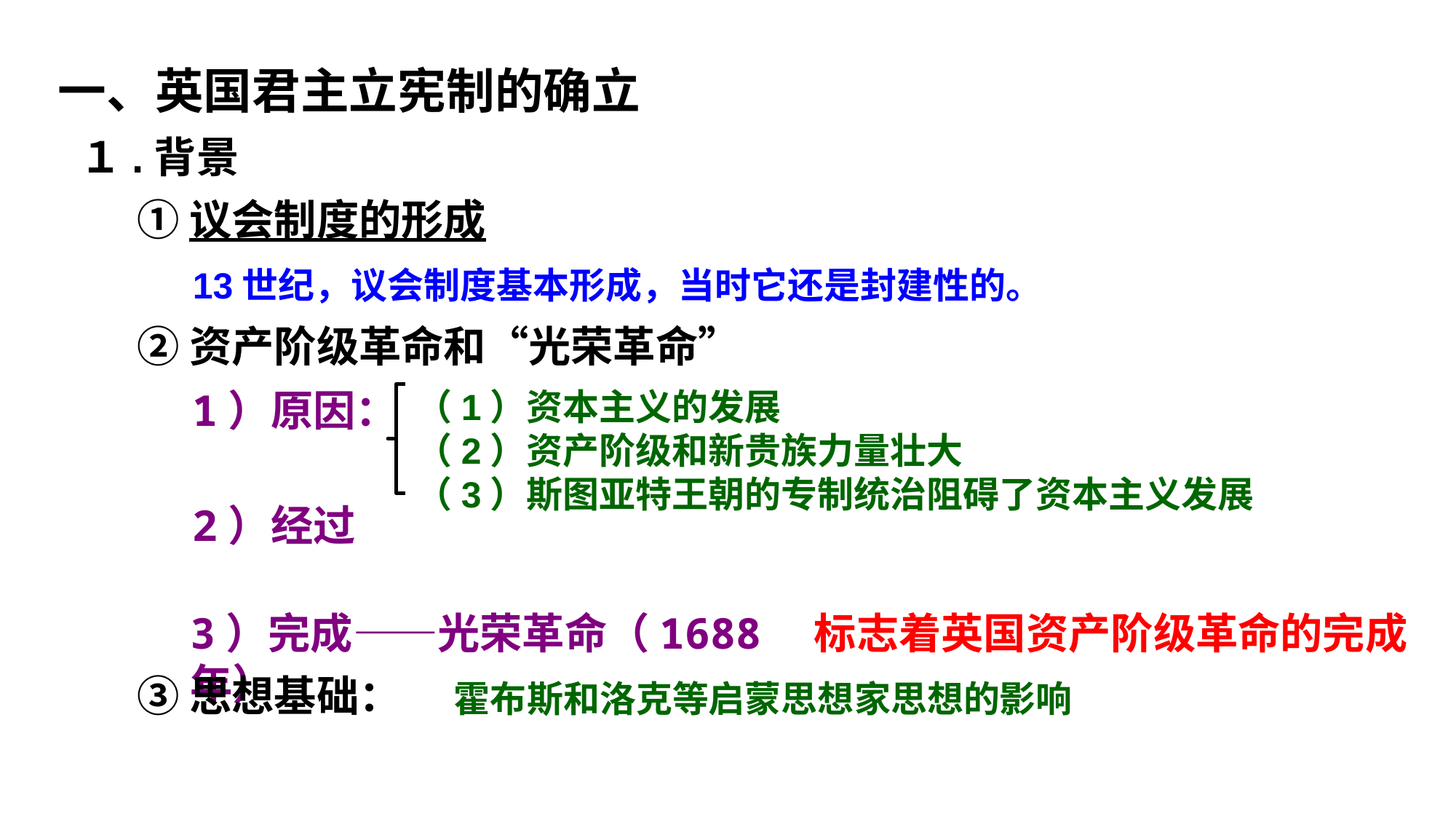

一、英国君主立宪制的确立
１.背景
①议会制度的形成
13世纪，议会制度基本形成，当时它还是封建性的。
②资产阶级革命和“光荣革命”
1）原因：
（1）资本主义的发展
（2）资产阶级和新贵族力量壮大
（3）斯图亚特王朝的专制统治阻碍了资本主义发展

2）经过
3）完成——光荣革命（1688年）
标志着英国资产阶级革命的完成
③思想基础：
霍布斯和洛克等启蒙思想家思想的影响